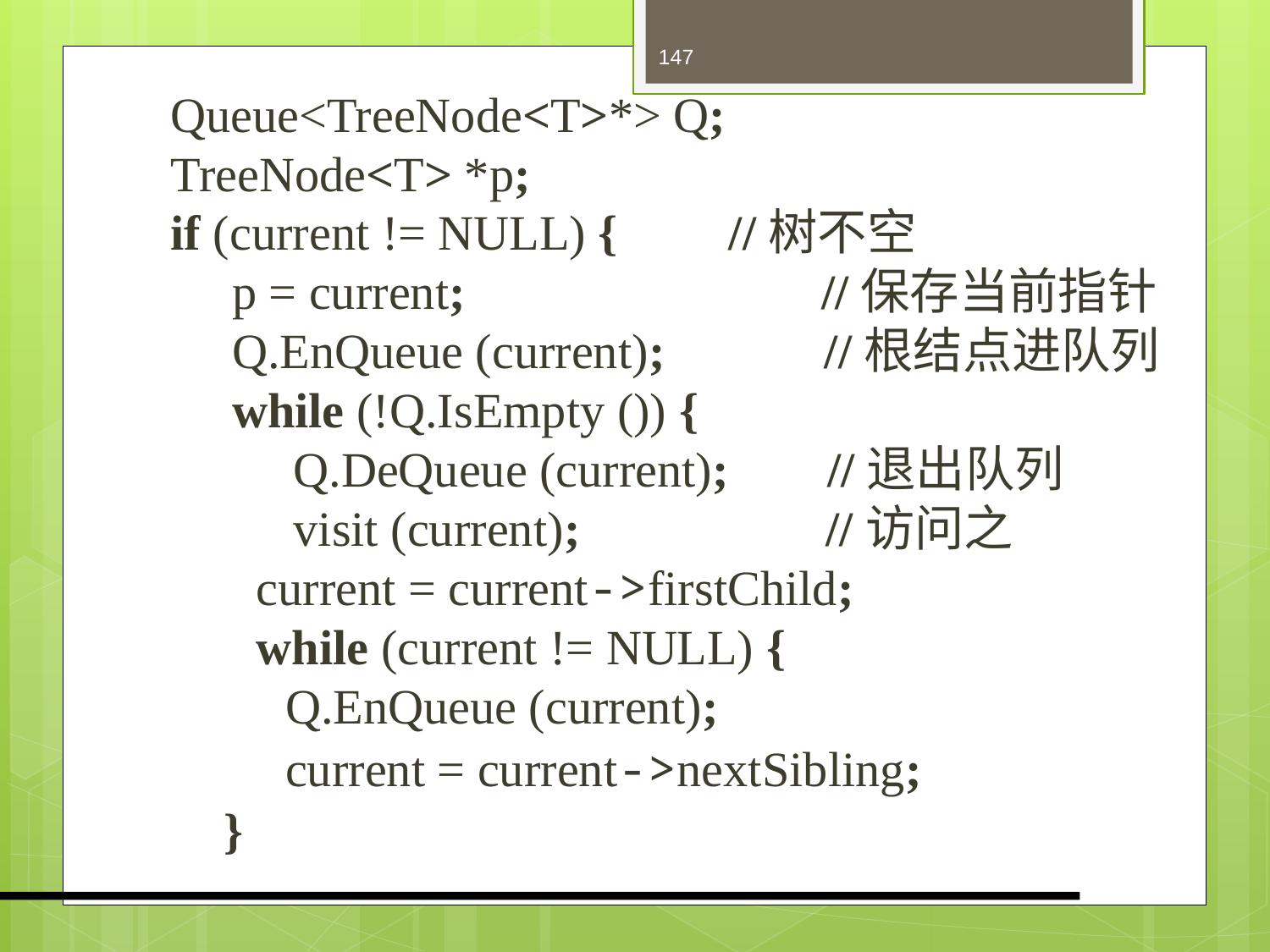

147
     Queue<TreeNode<T>*> Q;
     TreeNode<T> *p;
     if (current != NULL) { 	      //树不空
          p = current;                             //保存当前指针
          Q.EnQueue (current);             //根结点进队列
          while (!Q.IsEmpty ()) {
               Q.DeQueue (current);        //退出队列
               visit (current);                    //访问之
     current = current->firstChild;
     while (current != NULL) {
     Q.EnQueue (current);
     current = current->nextSibling;
}